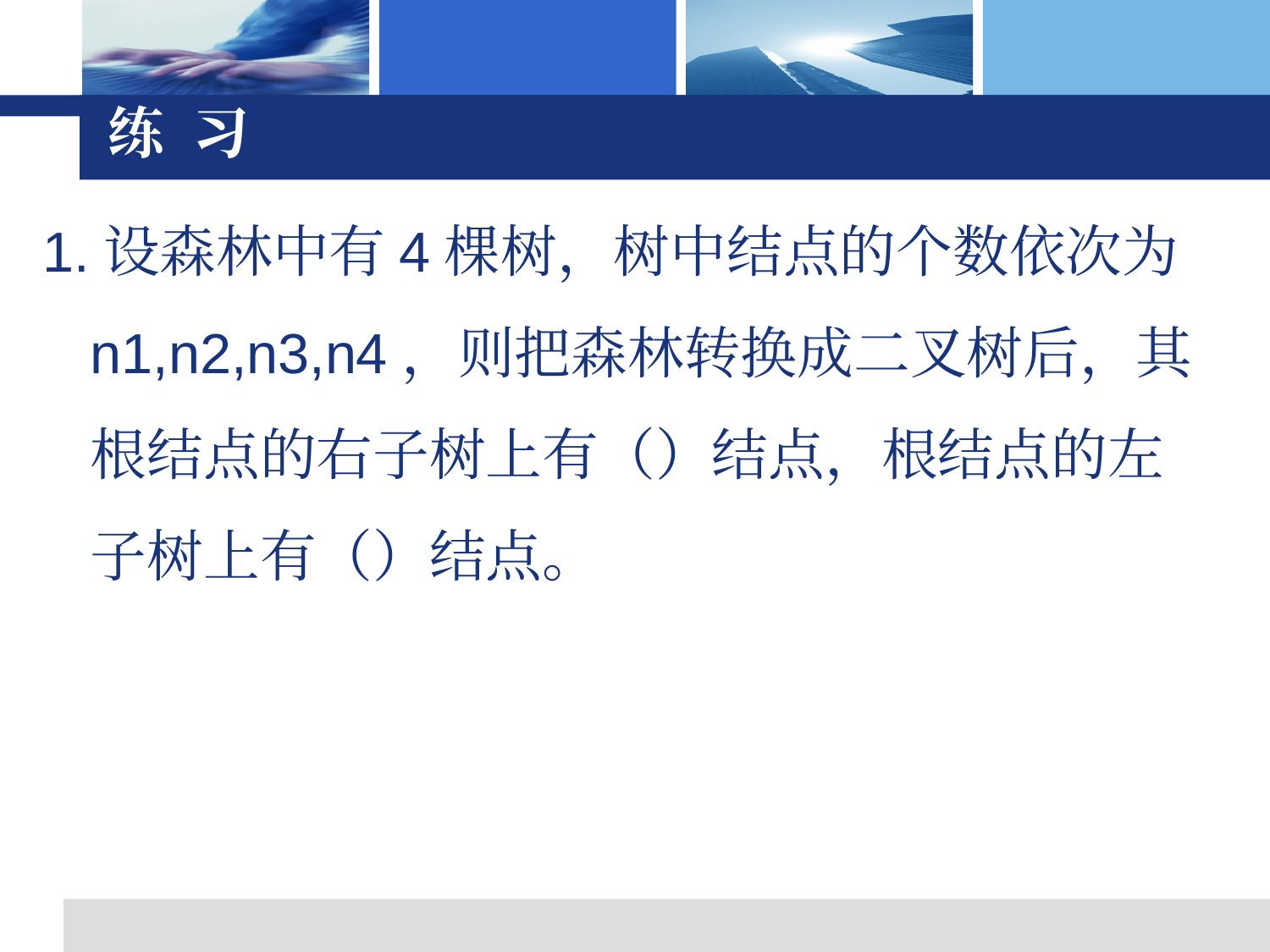

# 练  习
1.设森林中有4棵树，树中结点的个数依次为n1,n2,n3,n4，则把森林转换成二叉树后，其根结点的右子树上有（）结点，根结点的左子树上有（）结点。